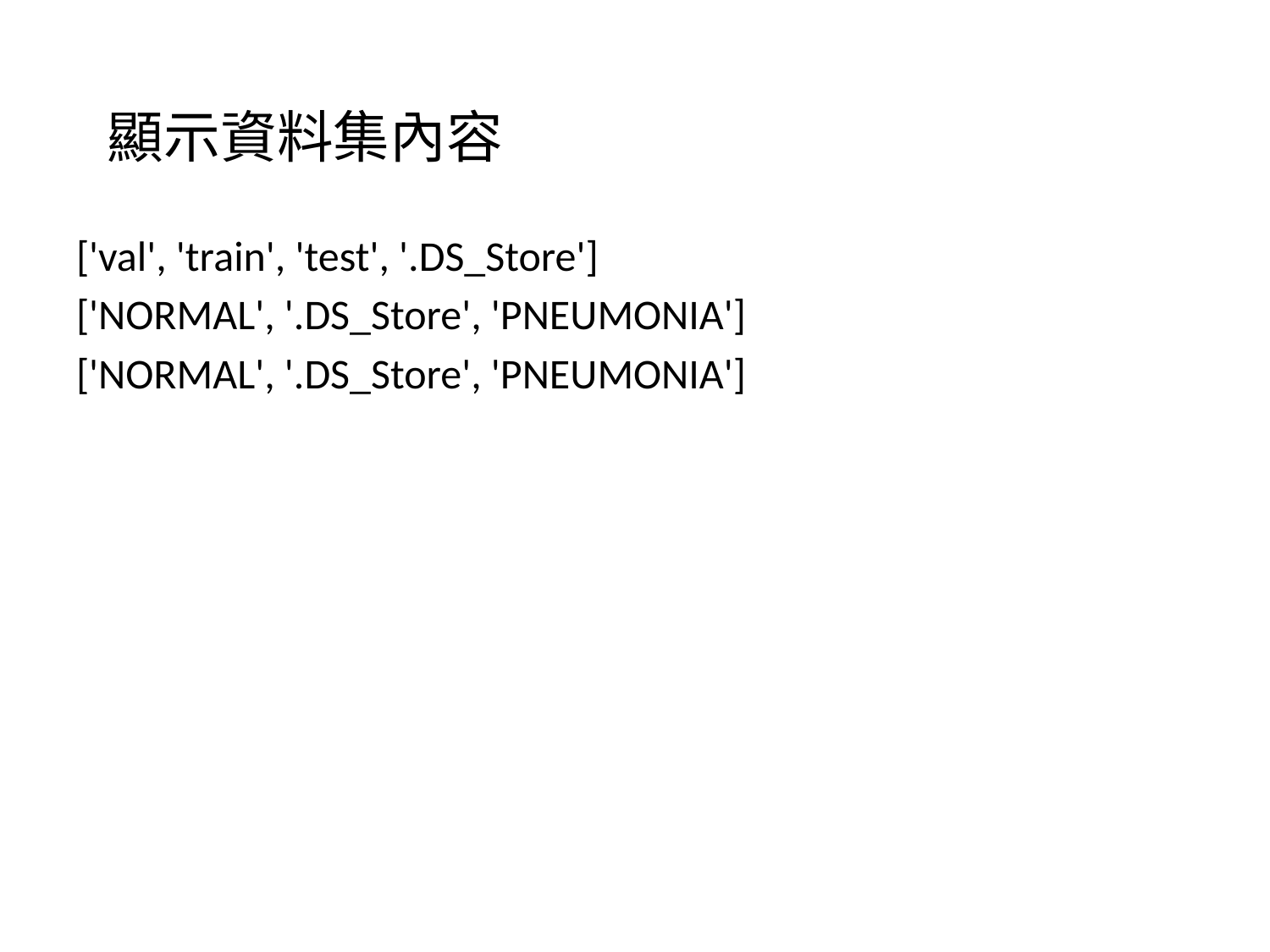

顯示資料集內容

['val', 'train', 'test', '.DS_Store']
['NORMAL', '.DS_Store', 'PNEUMONIA']
['NORMAL', '.DS_Store', 'PNEUMONIA']